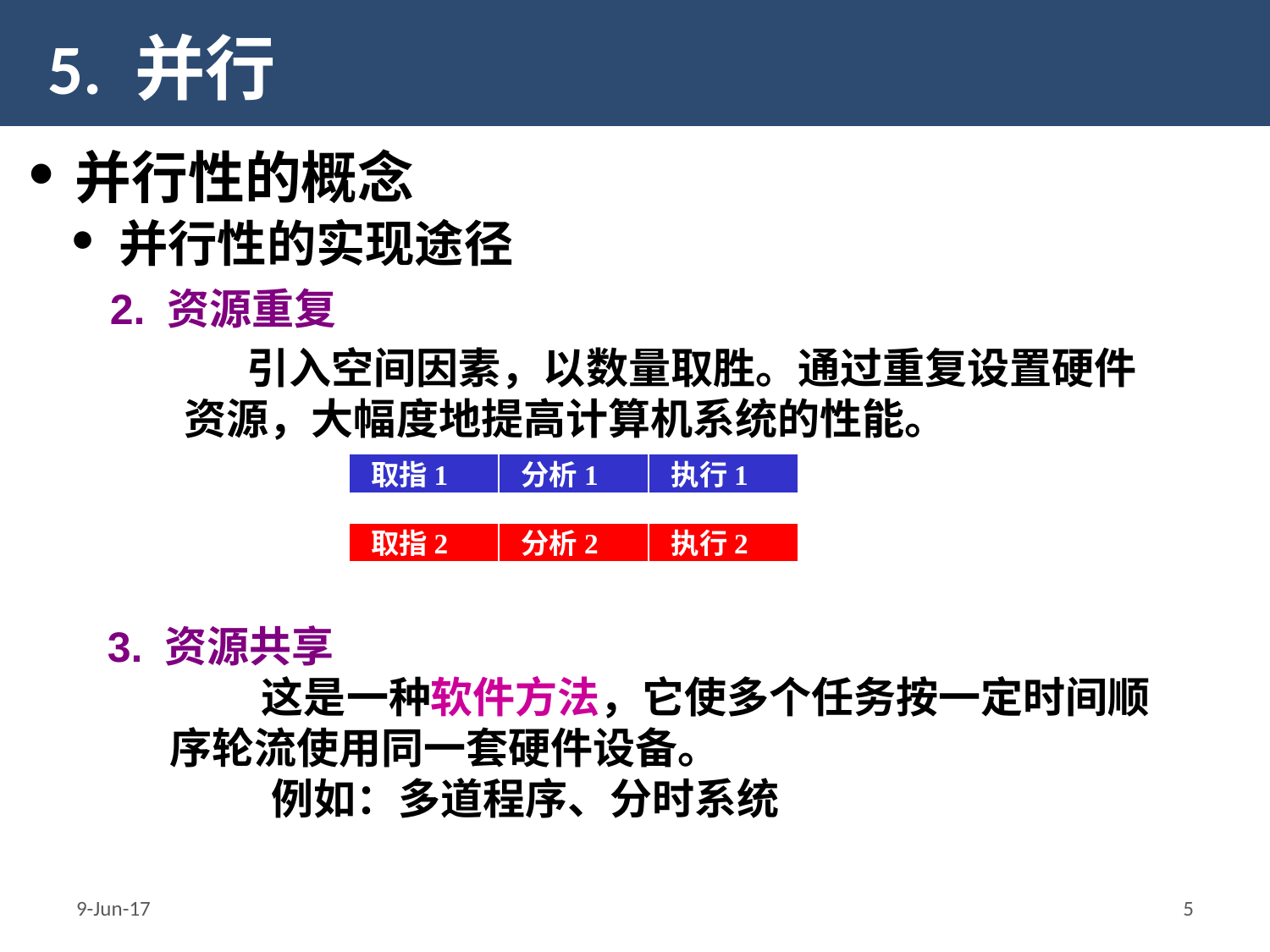

# 5. 并行
并行性的概念
并行性的实现途径
2. 资源重复
引入空间因素，以数量取胜。通过重复设置硬件资源，大幅度地提高计算机系统的性能。
取指1
分析1
执行1
取指2
分析2
执行2
3. 资源共享
  这是一种软件方法，它使多个任务按一定时间顺序轮流使用同一套硬件设备。
   例如：多道程序、分时系统
9-Jun-17
5